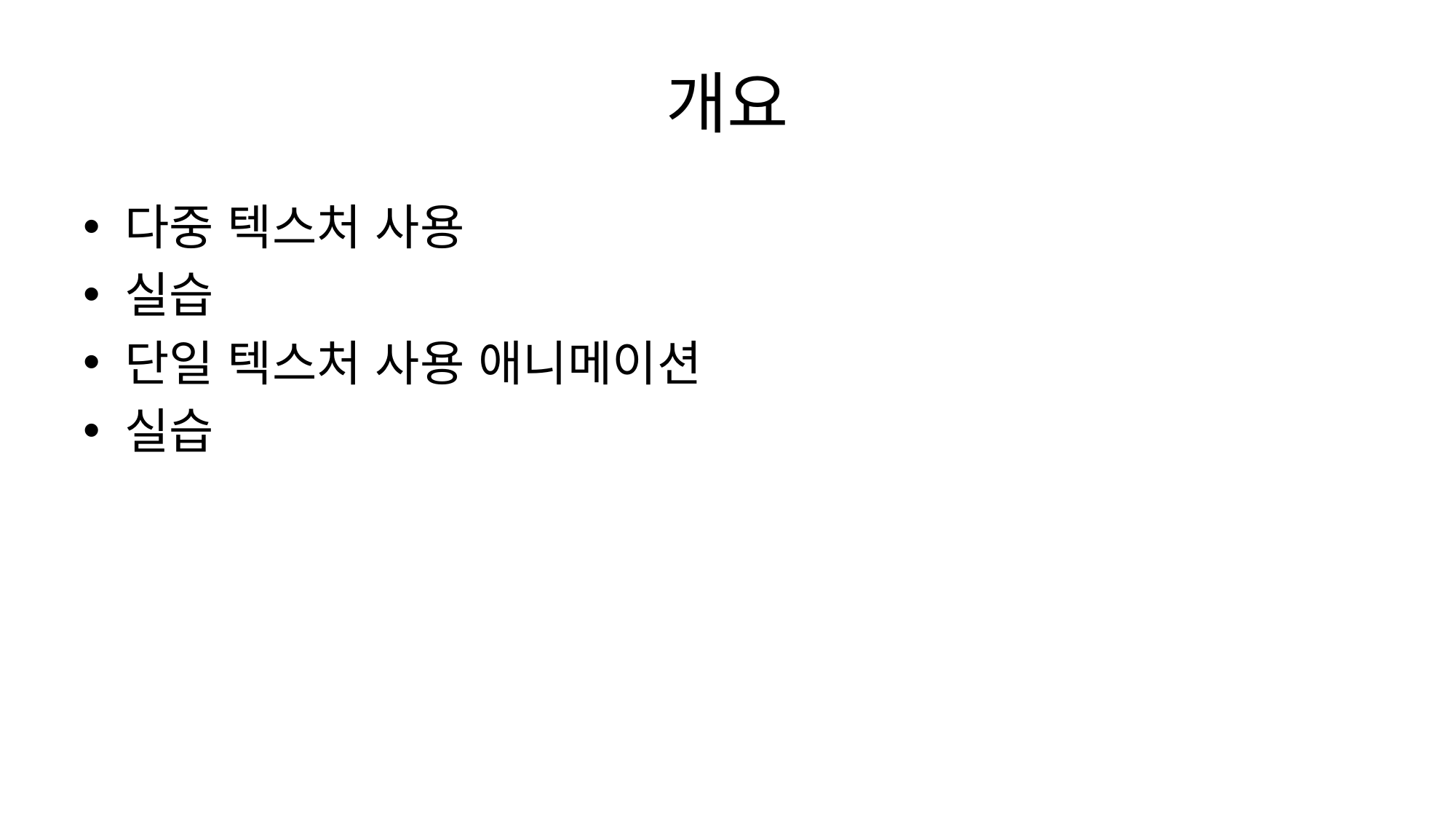

# 개요
다중 텍스처 사용
실습
단일 텍스처 사용 애니메이션
실습